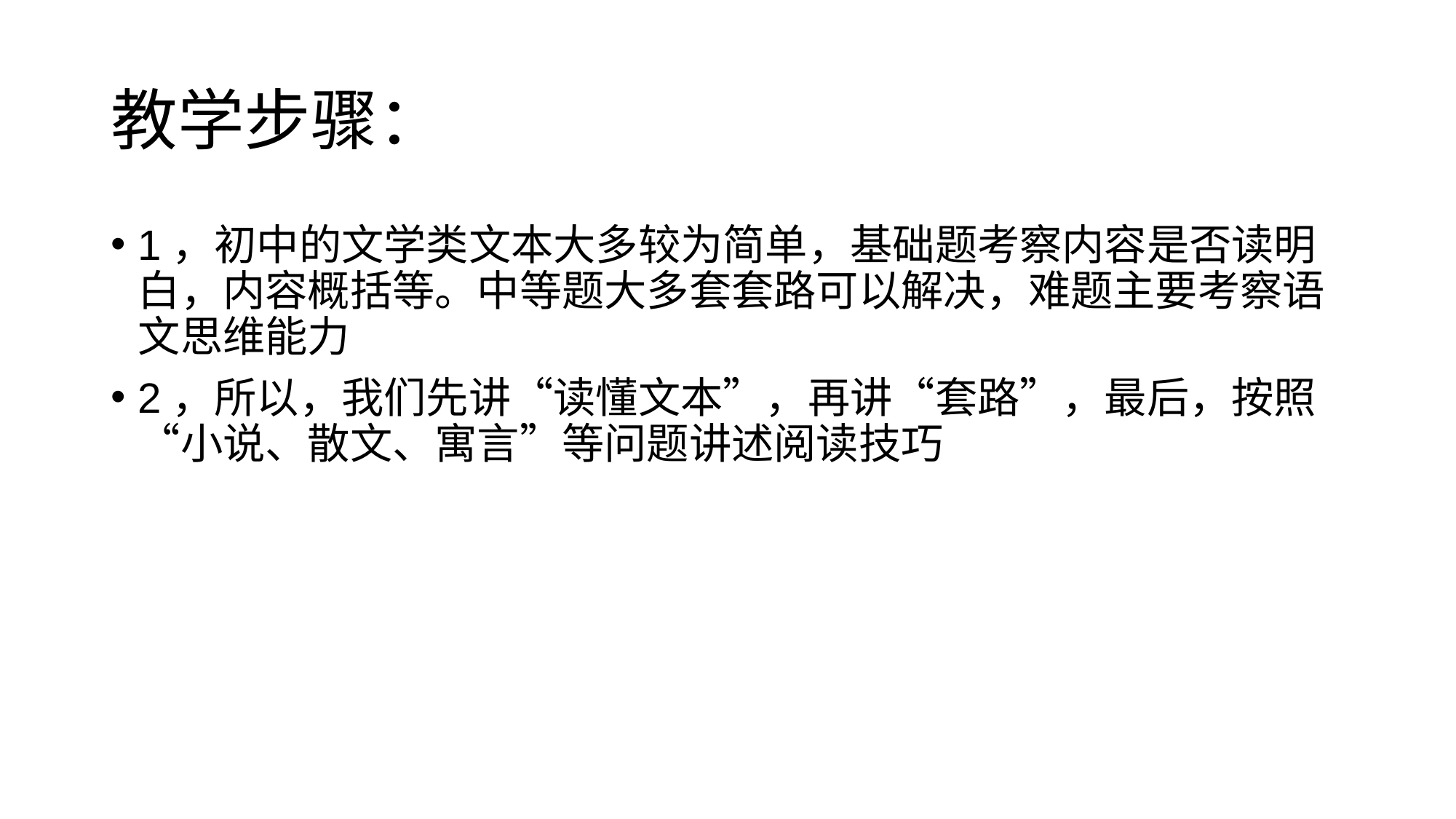

# 教学步骤：
1，初中的文学类文本大多较为简单，基础题考察内容是否读明白，内容概括等。中等题大多套套路可以解决，难题主要考察语文思维能力
2，所以，我们先讲“读懂文本”，再讲“套路”，最后，按照“小说、散文、寓言”等问题讲述阅读技巧